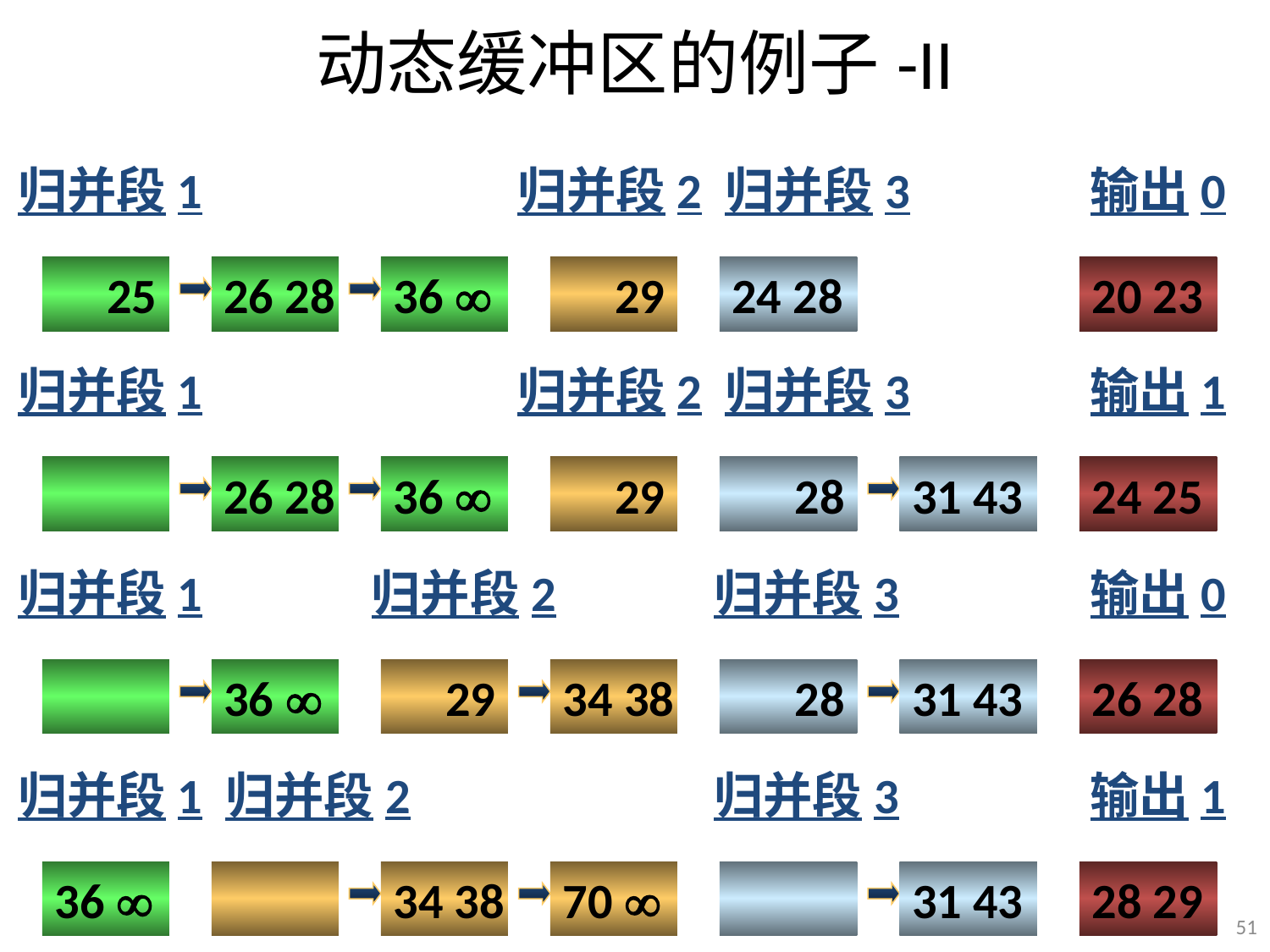

# 动态缓冲区的例子-II
归并段1                           归并段2 归并段3               输出0
25
26 28
36 ∞
 29
24 28
20 23

归并段1                           归并段2 归并段3               输出1

26 28
36 ∞
 29
28
31 43
24 25

归并段1              归并段2             归并段3                输出0

36 ∞
 29
34 38
28
31 43
26 28

归并段1 归并段2                          归并段3                输出1
36 ∞

34 38
70 ∞

31 43
28 29

51